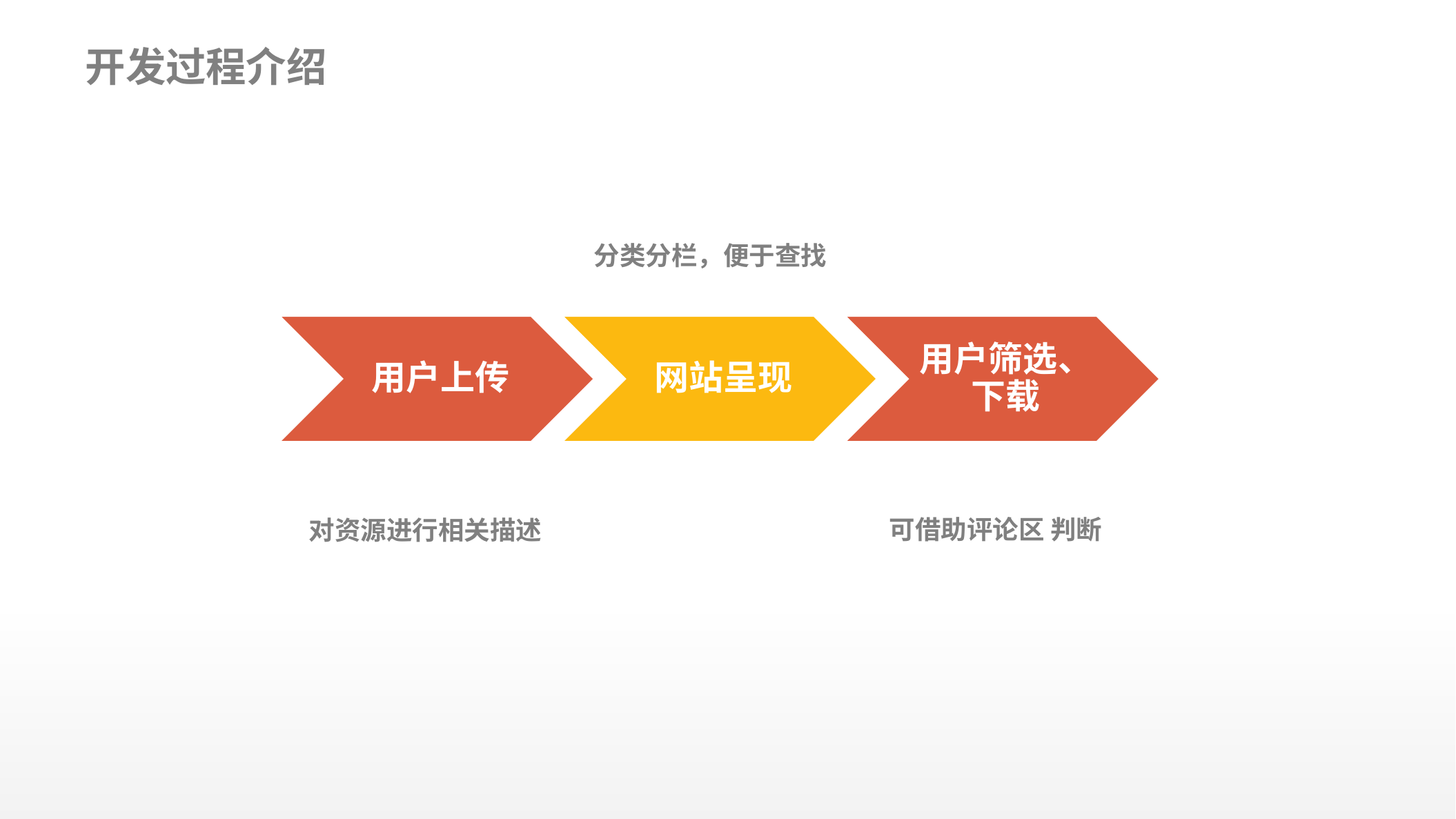

开发过程介绍
用户上传
网站呈现
用户筛选、下载
分类分栏，便于查找
可借助评论区 判断
对资源进行相关描述